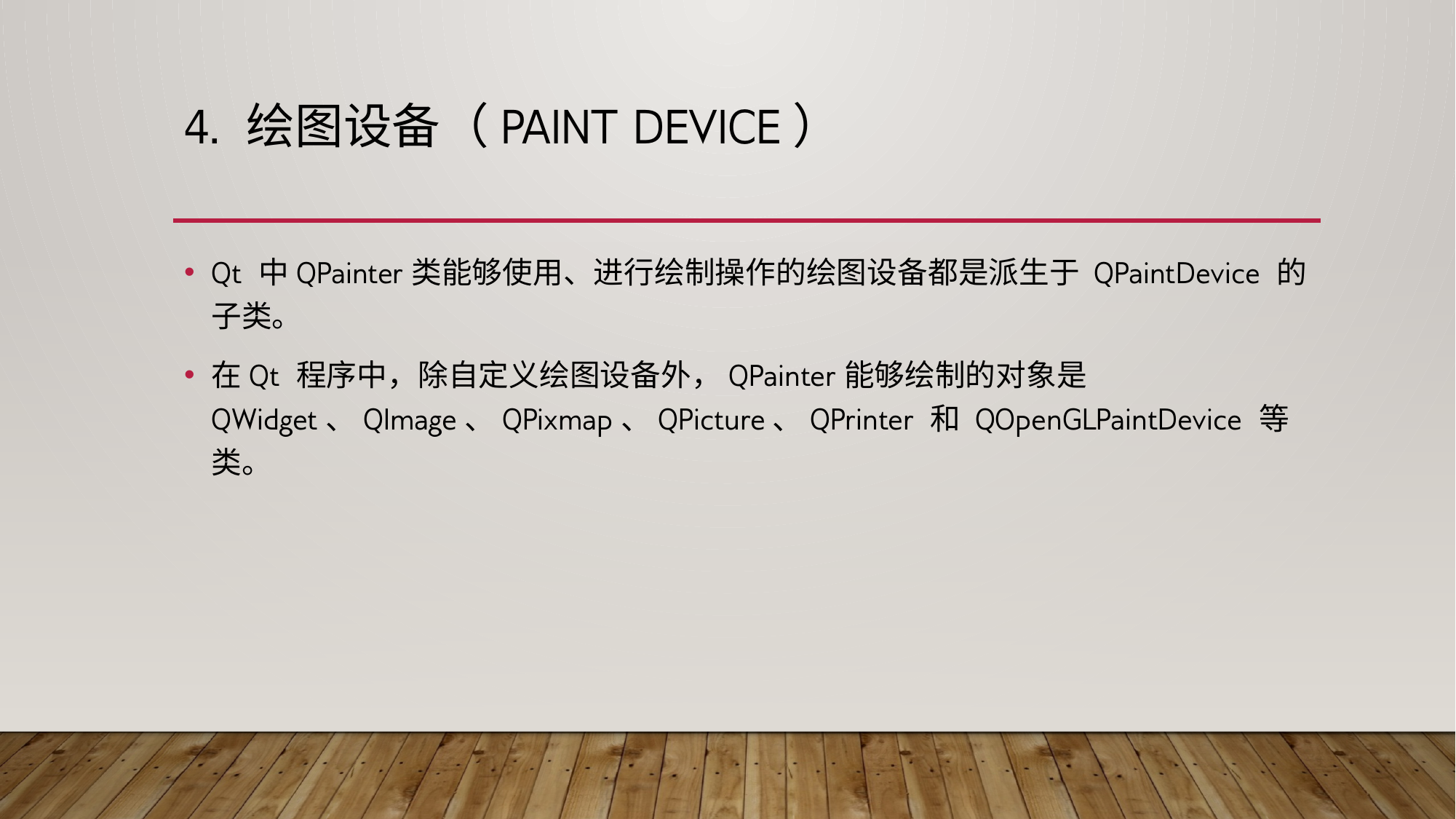

# 4. 绘图设备（Paint Device）
Qt 中QPainter类能够使用、进行绘制操作的绘图设备都是派生于 QPaintDevice 的子类。
在Qt 程序中，除自定义绘图设备外，QPainter能够绘制的对象是 QWidget、QImage、QPixmap、QPicture、QPrinter 和 QOpenGLPaintDevice 等类。